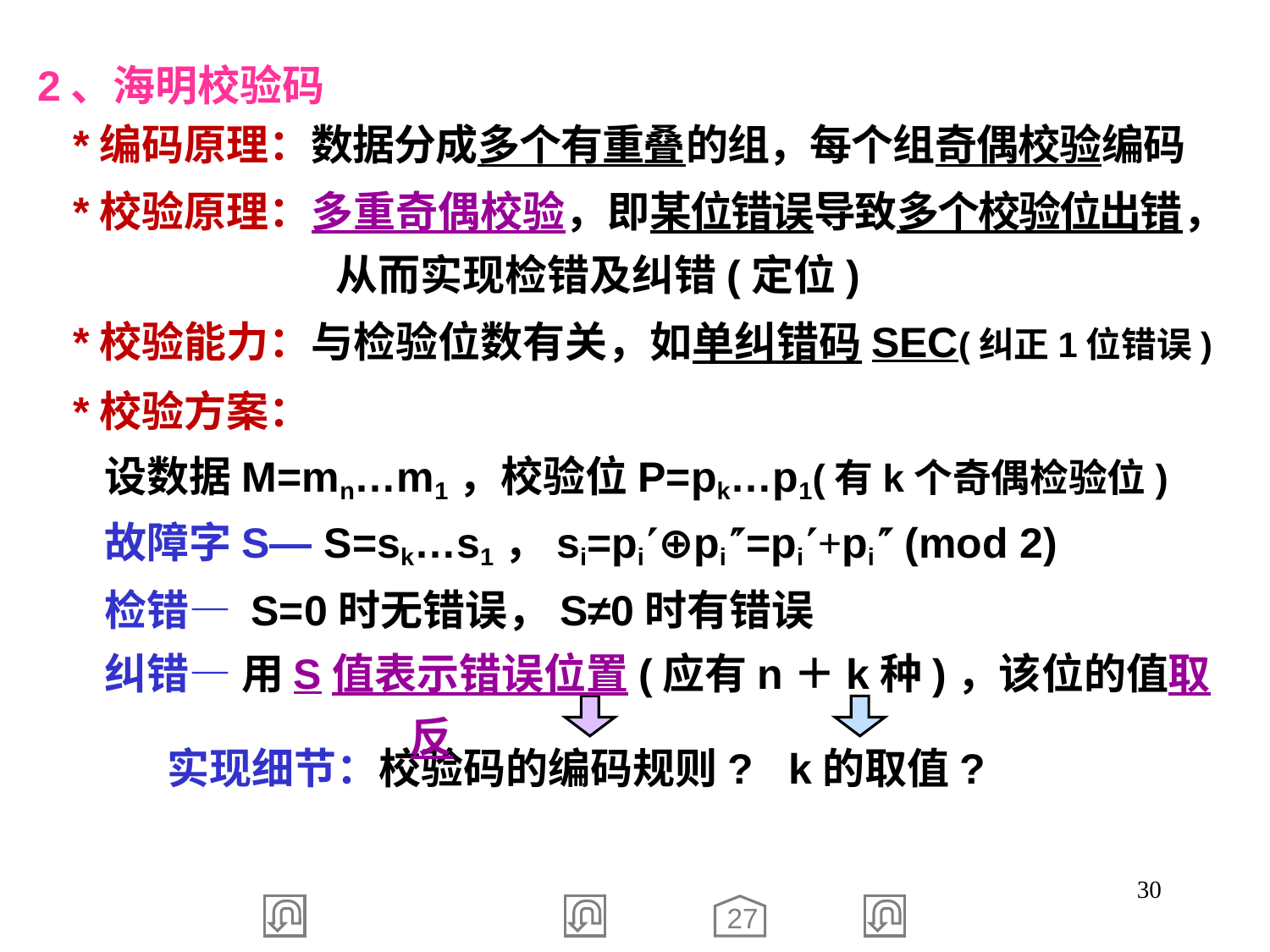

2、海明校验码
   *编码原理：数据分成多个有重叠的组，每个组奇偶校验编码
   *校验原理：多重奇偶校验，即某位错误导致多个校验位出错，从而实现检错及纠错(定位)
   *校验能力：与检验位数有关，如单纠错码SEC(纠正1位错误)
   *校验方案：
      设数据M=mn…m1，校验位P=pk…p1(有k个奇偶检验位)
      故障字S— S=sk…s1，si=pi′⊕pi″=pi′+pi″ (mod 2)
      检错— S=0时无错误，S≠0时有错误
      纠错— 用S值表示错误位置(应有n＋k种)，该位的值取反

实现细节：校验码的编码规则?   k的取值?

30

27